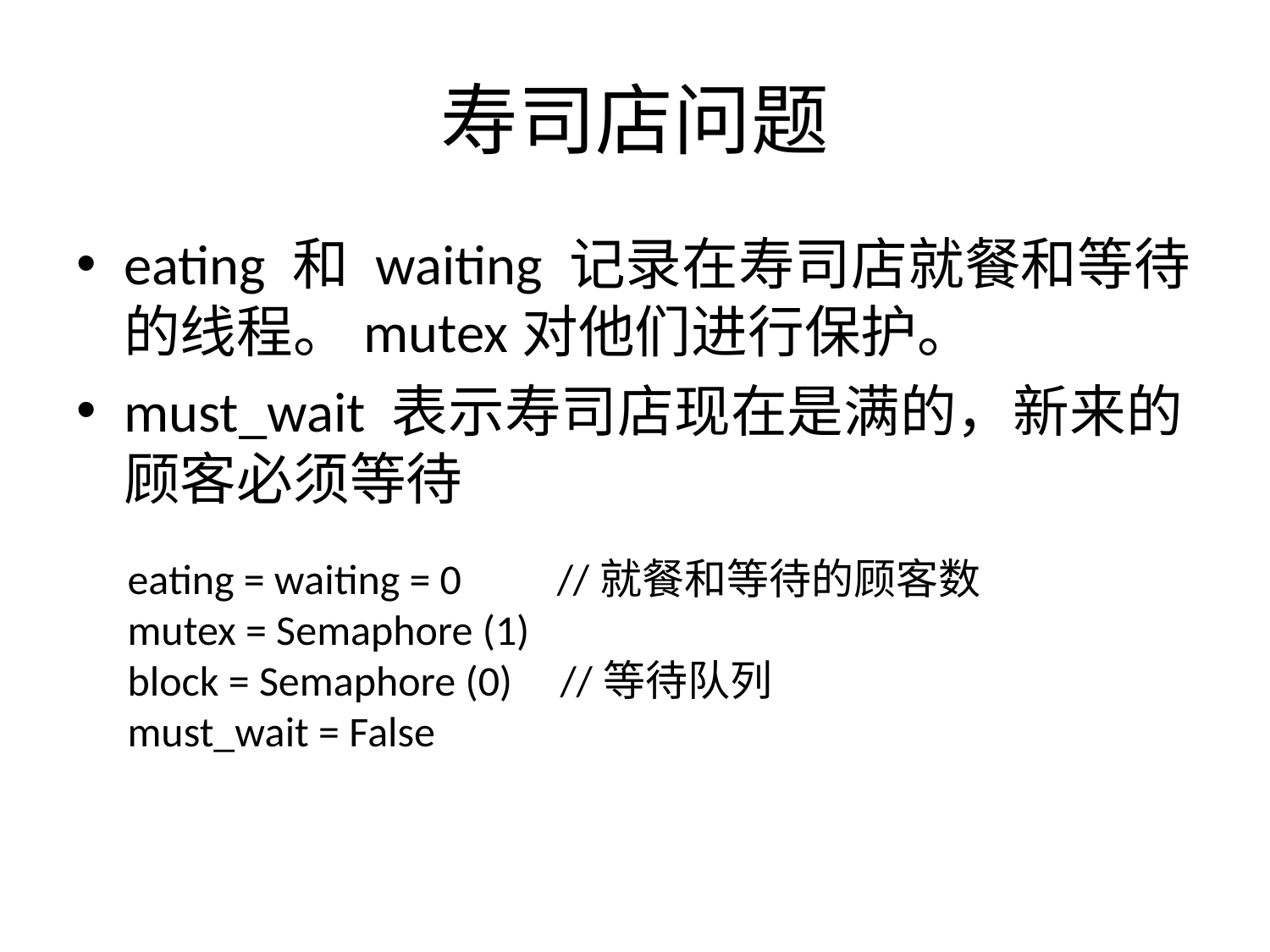

# 寿司店问题
eating 和 waiting 记录在寿司店就餐和等待的线程。mutex对他们进行保护。
must_wait 表示寿司店现在是满的，新来的顾客必须等待
eating = waiting = 0          //就餐和等待的顾客数
mutex = Semaphore (1)
block = Semaphore (0)     //等待队列
must_wait = False